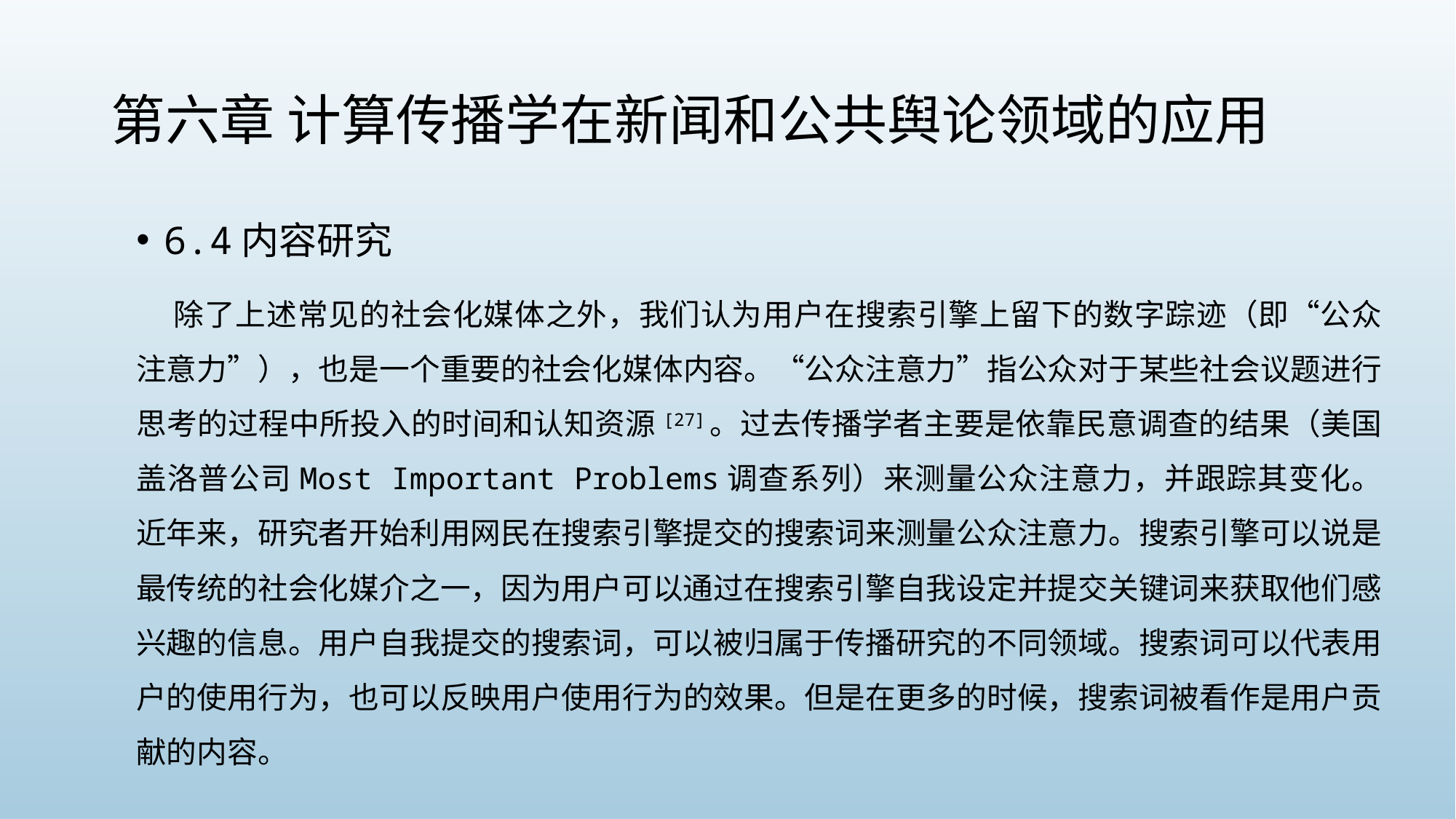

# 第六章 计算传播学在新闻和公共舆论领域的应用
6.4内容研究
    除了上述常见的社会化媒体之外，我们认为用户在搜索引擎上留下的数字踪迹（即“公众注意力”），也是一个重要的社会化媒体内容。“公众注意力”指公众对于某些社会议题进行思考的过程中所投入的时间和认知资源[27]。过去传播学者主要是依靠民意调查的结果（美国盖洛普公司Most Important Problems调查系列）来测量公众注意力，并跟踪其变化。近年来，研究者开始利用网民在搜索引擎提交的搜索词来测量公众注意力。搜索引擎可以说是最传统的社会化媒介之一，因为用户可以通过在搜索引擎自我设定并提交关键词来获取他们感兴趣的信息。用户自我提交的搜索词，可以被归属于传播研究的不同领域。搜索词可以代表用户的使用行为，也可以反映用户使用行为的效果。但是在更多的时候，搜索词被看作是用户贡献的内容。